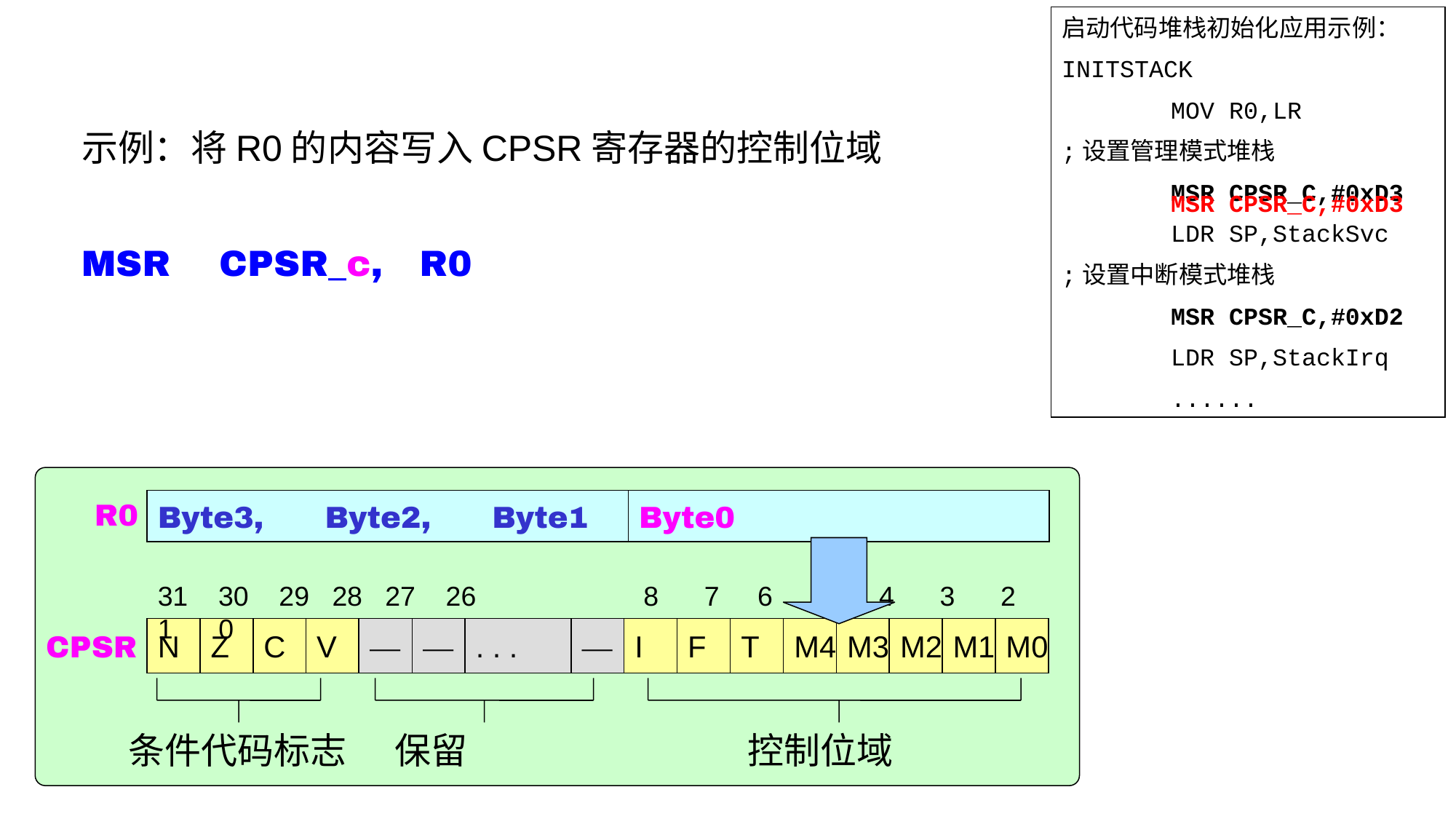

启动代码堆栈初始化应用示例：
INITSTACK
	MOV R0,LR
;设置管理模式堆栈
	MSR CPSR_C,#0xD3
	LDR SP,StackSvc
;设置中断模式堆栈
	MSR CPSR_C,#0xD2
	LDR SP,StackIrq
	......
示例：将R0的内容写入CPSR寄存器的控制位域

MSR    CPSR_c,   R0
	MSR CPSR_C,#0xD3

R0
Byte3,      Byte2,      Byte1
Byte0
CPSR

条件代码标志
保留
控制位域
31    30    29   28   27    26                      8      7     6      5      4      3      2      1      0

N
Z
C
V
—
—
. . .
—
I
F
T
M4
M3
M2
M1
M0
Byte0